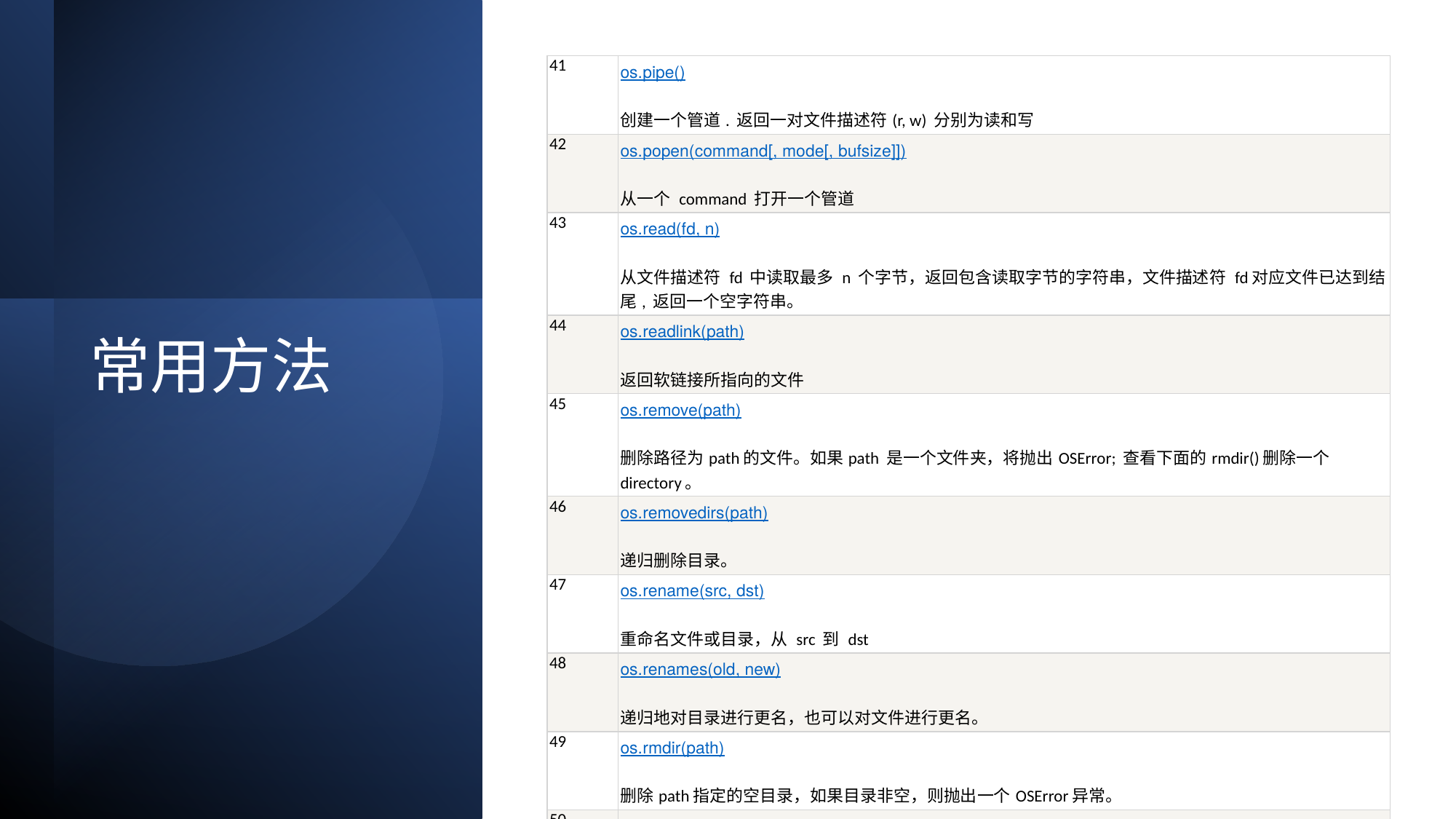

| 41 | os.pipe() 创建一个管道. 返回一对文件描述符(r, w) 分别为读和写 |
| --- | --- |
| 42 | os.popen(command[, mode[, bufsize]]) 从一个 command 打开一个管道 |
| 43 | os.read(fd, n) 从文件描述符 fd 中读取最多 n 个字节，返回包含读取字节的字符串，文件描述符 fd对应文件已达到结尾, 返回一个空字符串。 |
| 44 | os.readlink(path) 返回软链接所指向的文件 |
| 45 | os.remove(path) 删除路径为path的文件。如果path 是一个文件夹，将抛出OSError; 查看下面的rmdir()删除一个 directory。 |
| 46 | os.removedirs(path) 递归删除目录。 |
| 47 | os.rename(src, dst) 重命名文件或目录，从 src 到 dst |
| 48 | os.renames(old, new) 递归地对目录进行更名，也可以对文件进行更名。 |
| 49 | os.rmdir(path) 删除path指定的空目录，如果目录非空，则抛出一个OSError异常。 |
| 50 | os.stat(path) 获取path指定的路径的信息，功能等同于C API中的stat()系统调用。 |

# 常用方法